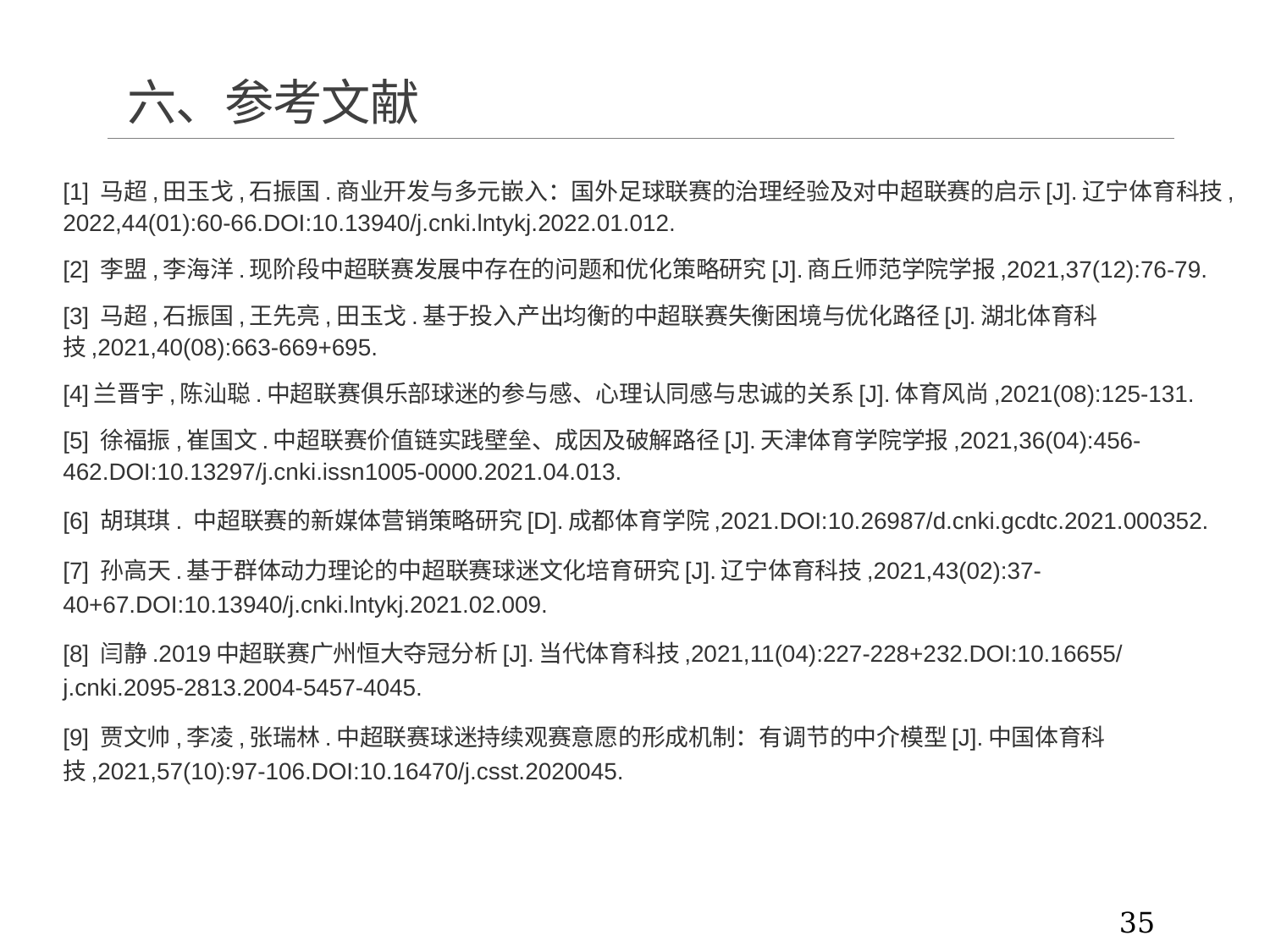

# 六、参考文献
[1] 马超,田玉戈,石振国.商业开发与多元嵌入：国外足球联赛的治理经验及对中超联赛的启示[J].辽宁体育科技,2022,44(01):60-66.DOI:10.13940/j.cnki.lntykj.2022.01.012.
[2] 李盟,李海洋.现阶段中超联赛发展中存在的问题和优化策略研究[J].商丘师范学院学报,2021,37(12):76-79.
[3] 马超,石振国,王先亮,田玉戈.基于投入产出均衡的中超联赛失衡困境与优化路径[J].湖北体育科技,2021,40(08):663-669+695.
[4]兰晋宇,陈汕聪.中超联赛俱乐部球迷的参与感、心理认同感与忠诚的关系[J].体育风尚,2021(08):125-131.
[5] 徐福振,崔国文.中超联赛价值链实践壁垒、成因及破解路径[J].天津体育学院学报,2021,36(04):456-462.DOI:10.13297/j.cnki.issn1005-0000.2021.04.013.
[6] 胡琪琪. 中超联赛的新媒体营销策略研究[D].成都体育学院,2021.DOI:10.26987/d.cnki.gcdtc.2021.000352.
[7] 孙高天.基于群体动力理论的中超联赛球迷文化培育研究[J].辽宁体育科技,2021,43(02):37-40+67.DOI:10.13940/j.cnki.lntykj.2021.02.009.
[8] 闫静.2019中超联赛广州恒大夺冠分析[J].当代体育科技,2021,11(04):227-228+232.DOI:10.16655/j.cnki.2095-2813.2004-5457-4045.
[9] 贾文帅,李凌,张瑞林.中超联赛球迷持续观赛意愿的形成机制：有调节的中介模型[J].中国体育科技,2021,57(10):97-106.DOI:10.16470/j.csst.2020045.

35